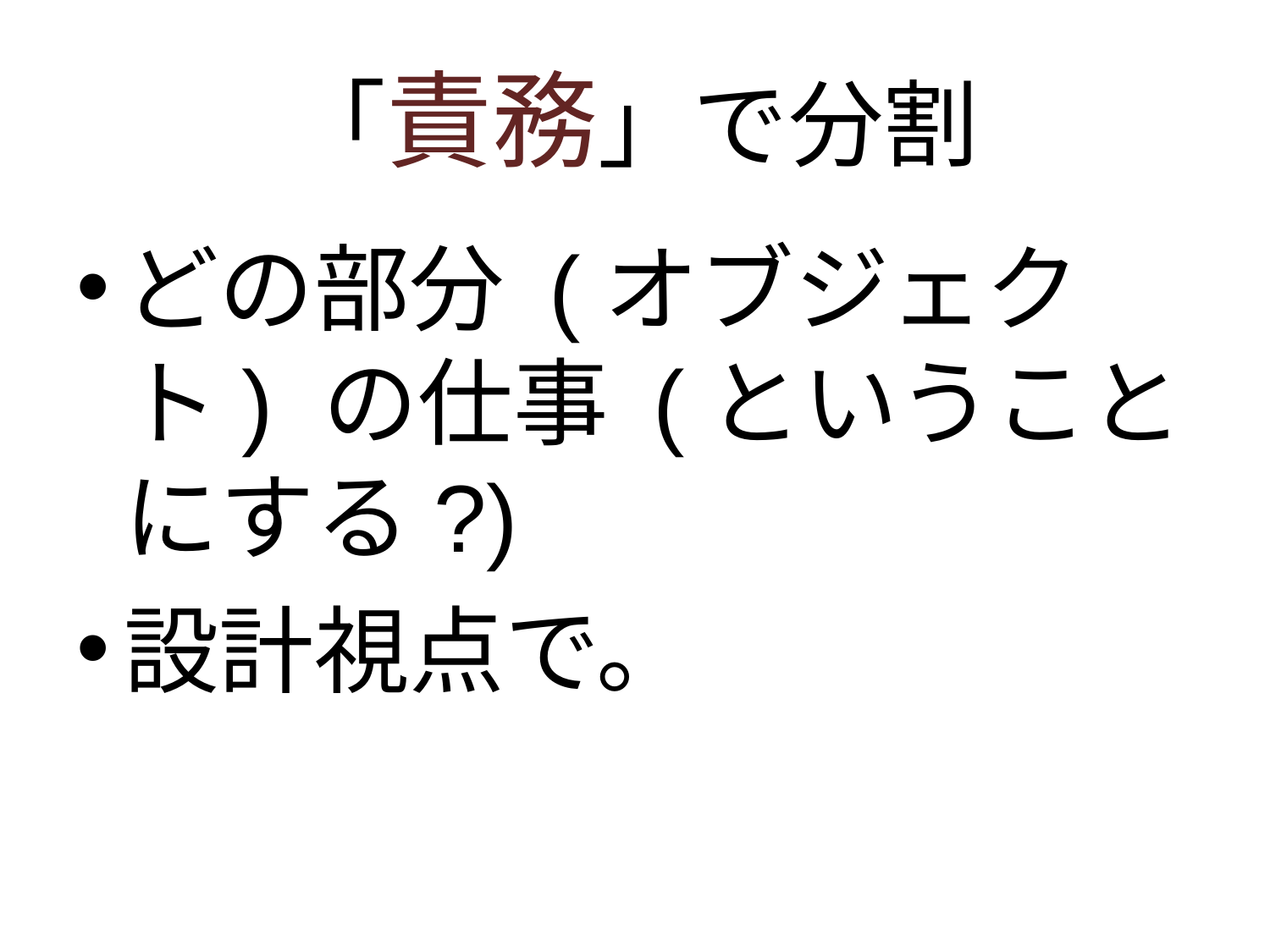

# 「責務」で分割
どの部分 (オブジェクト) の仕事 (ということにする?)
設計視点で。